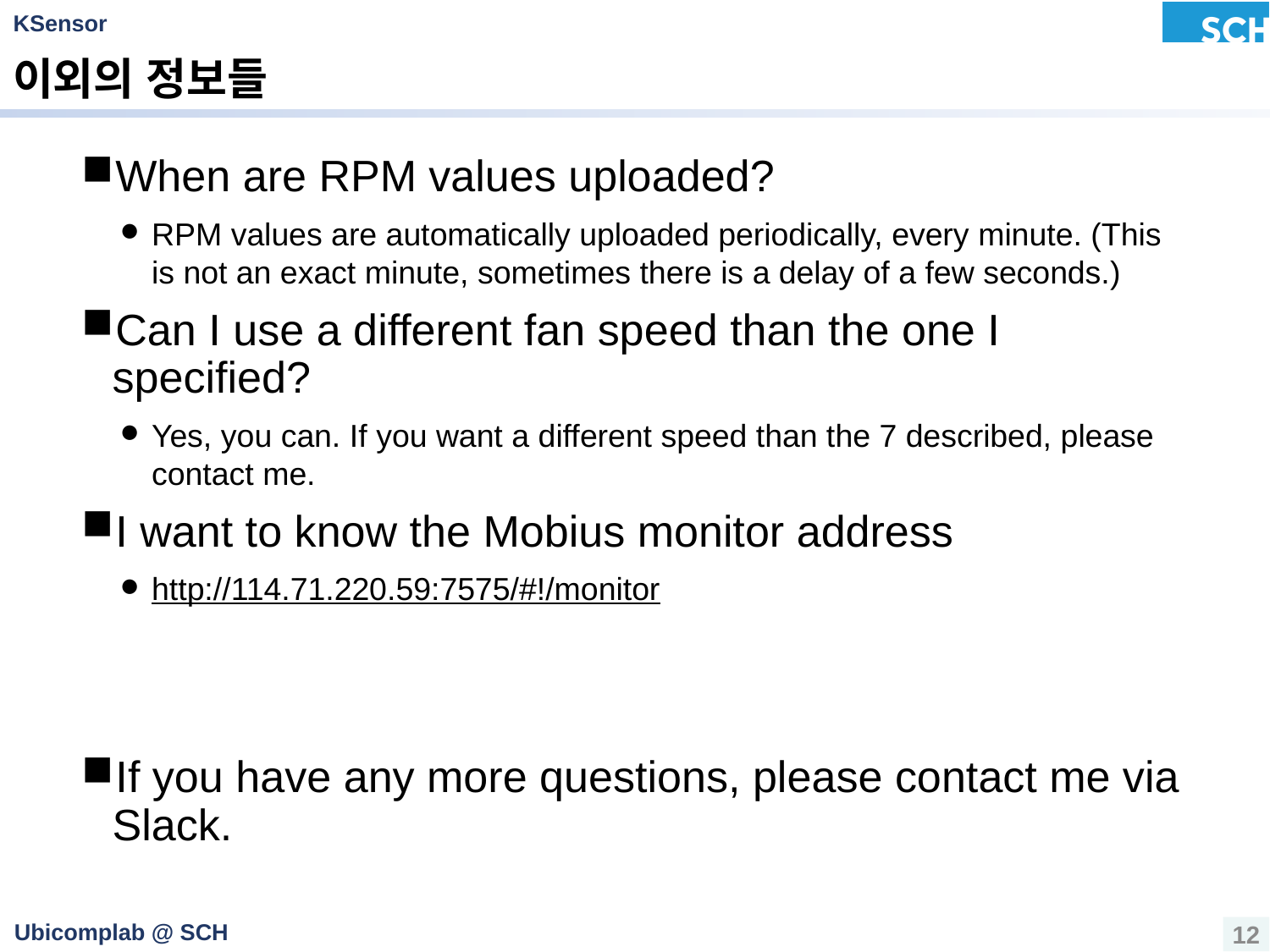

# 이외의 정보들
When are RPM values uploaded?
RPM values are automatically uploaded periodically, every minute. (This is not an exact minute, sometimes there is a delay of a few seconds.)
Can I use a different fan speed than the one I specified?
Yes, you can. If you want a different speed than the 7 described, please contact me.
I want to know the Mobius monitor address
http://114.71.220.59:7575/#!/monitor

If you have any more questions, please contact me via Slack.
12